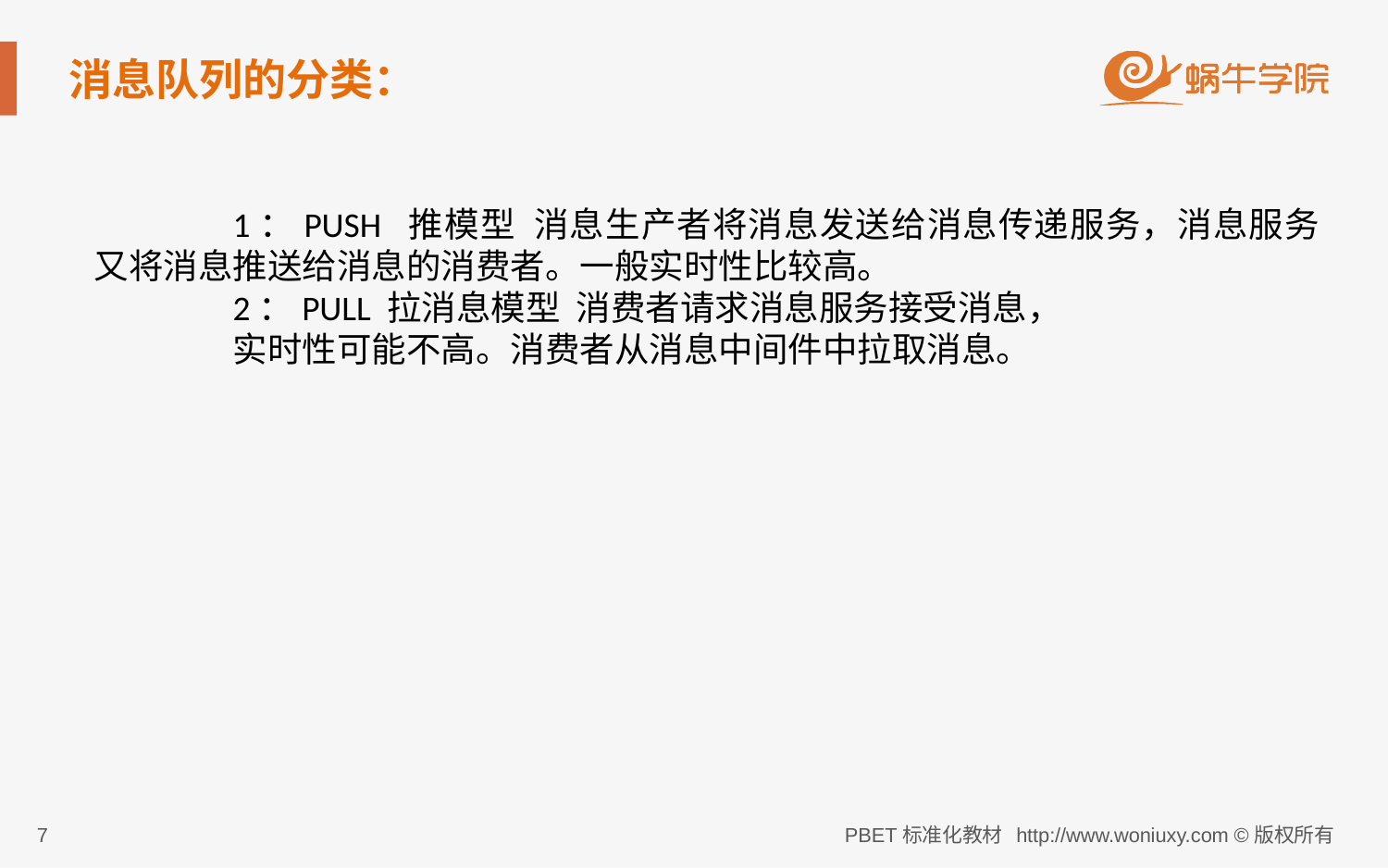

# 消息队列的分类：

	1：PUSH  推模型  消息生产者将消息发送给消息传递服务，消息服务又将消息推送给消息的消费者。一般实时性比较高。
	2：PULL 拉消息模型  消费者请求消息服务接受消息，
	实时性可能不高。消费者从消息中间件中拉取消息。